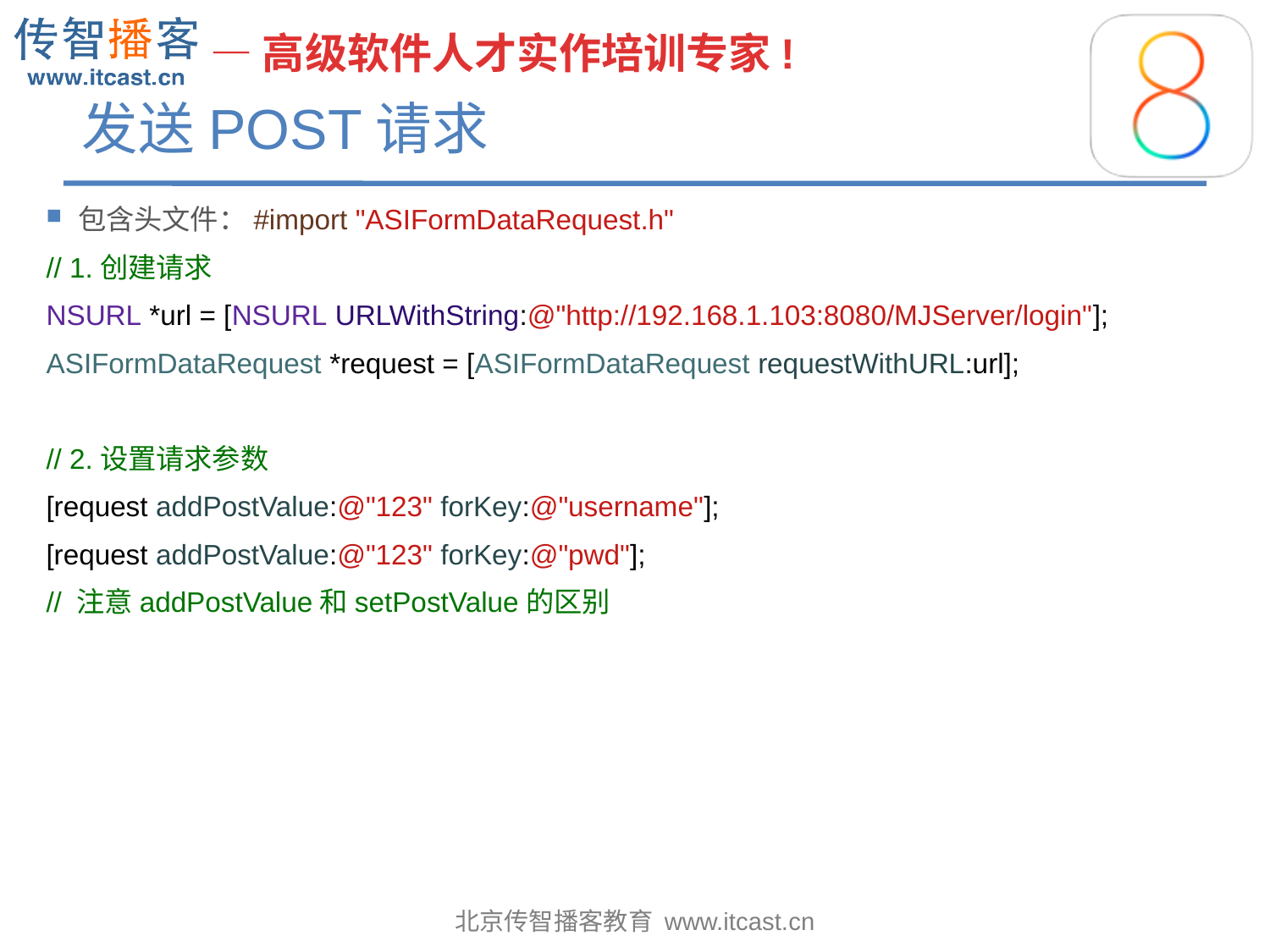

# 发送POST请求
包含头文件：#import "ASIFormDataRequest.h"
// 1.创建请求
NSURL *url = [NSURL URLWithString:@"http://192.168.1.103:8080/MJServer/login"];
ASIFormDataRequest *request = [ASIFormDataRequest requestWithURL:url];

// 2.设置请求参数
[request addPostValue:@"123" forKey:@"username"];
[request addPostValue:@"123" forKey:@"pwd"];
// 注意addPostValue和setPostValue的区别